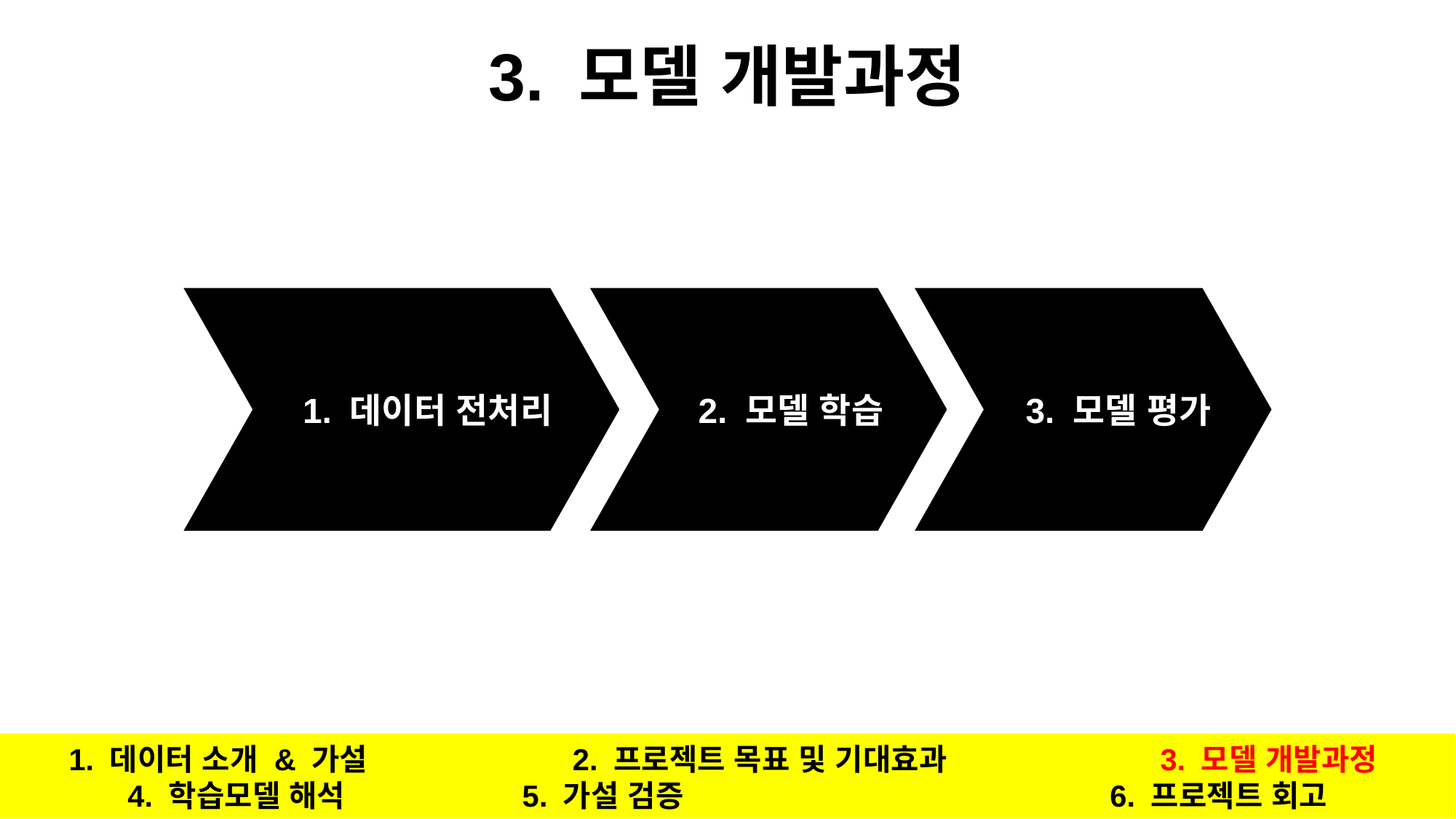

# 3. 모델 개발과정

1. 데이터 전처리
2. 모델 학습
3. 모델 평가
1. 데이터 소개 & 가설		       2. 프로젝트 목표 및 기대효과		3. 모델 개발과정
4. 학습모델 해석		       5. 가설 검증				6. 프로젝트 회고